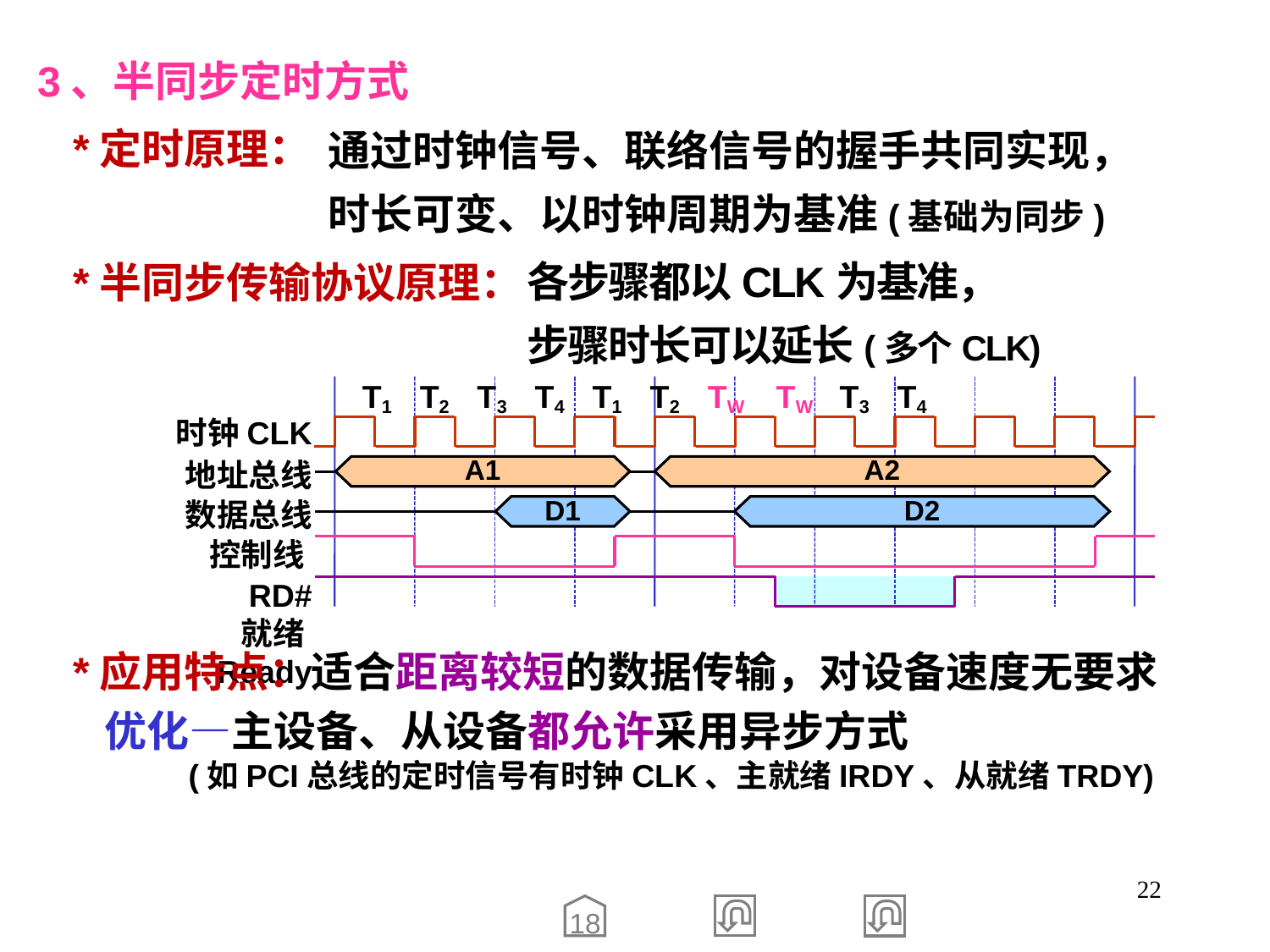

3、半同步定时方式
   *定时原理：

   *半同步传输协议原理：
通过时钟信号、联络信号的握手共同实现，
时长可变、以时钟周期为基准(基础为同步)
各步骤都以CLK为基准，
步骤时长可以延长(多个CLK)
T1    T2    T3    T4    T1    T2    TW    TW   T3    T4
时钟CLK
地址总线
数据总线
控制线RD#
就绪Ready
A2
A1
D2
D1

   *应用特点：适合距离较短的数据传输，对设备速度无要求
      优化—主设备、从设备都允许采用异步方式
                 (如PCI总线的定时信号有时钟CLK、主就绪IRDY、从就绪TRDY)
22

18